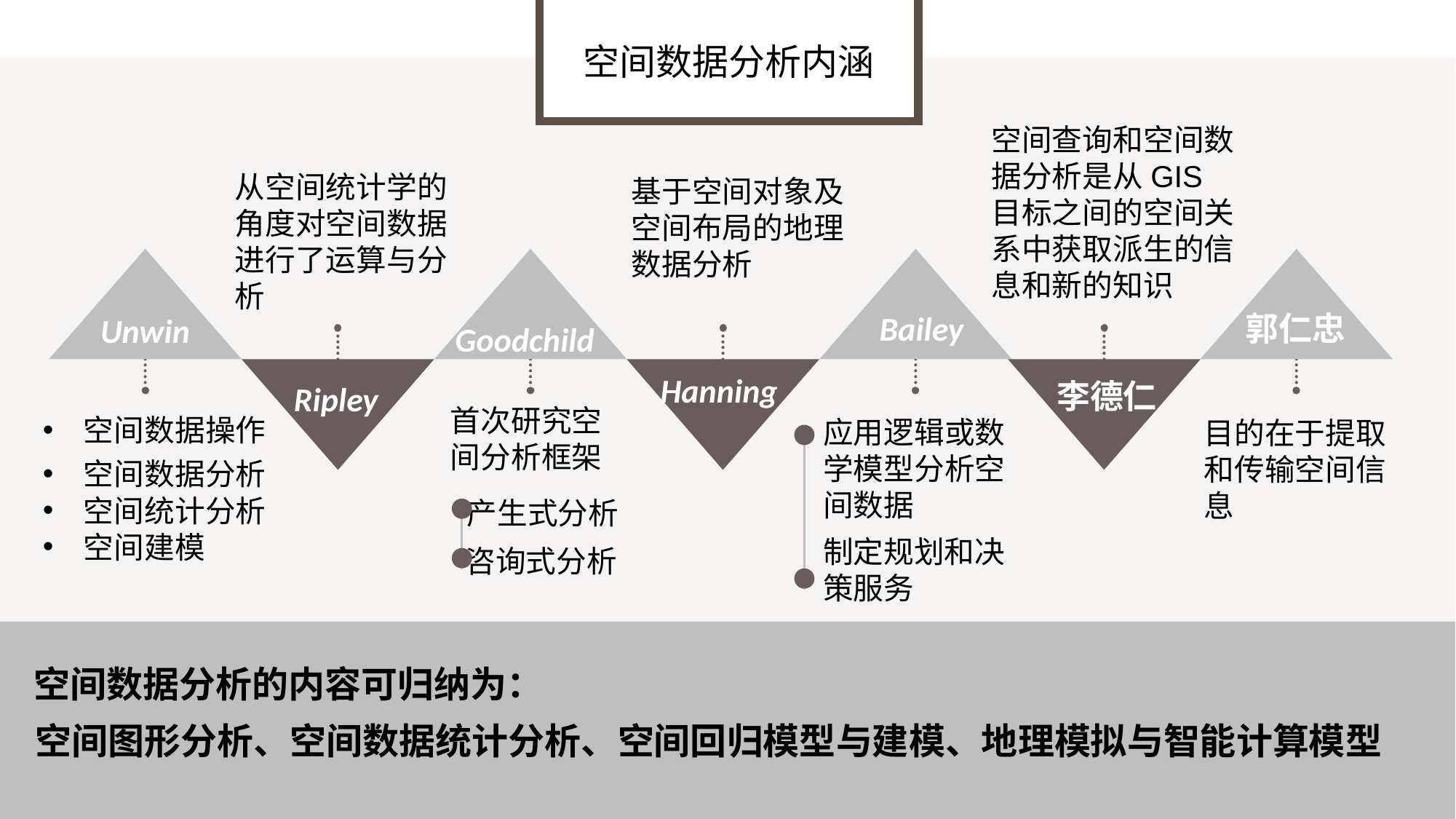

空间数据分析内涵

空间查询和空间数据分析是从GIS目标之间的空间关系中获取派生的信息和新的知识
从空间统计学的角度对空间数据进行了运算与分析
基于空间对象及空间布局的地理数据分析

Unwin
Bailey
郭仁忠
Goodchild

Hanning

Ripley
李德仁
首次研究空间分析框架
空间数据操作
空间数据分析
空间统计分析
空间建模
应用逻辑或数学模型分析空间数据
目的在于提取和传输空间信息

产生式分析

制定规划和决策服务
咨询式分析

空间数据分析的内容可归纳为：
空间图形分析、空间数据统计分析、空间回归模型与建模、地理模拟与智能计算模型